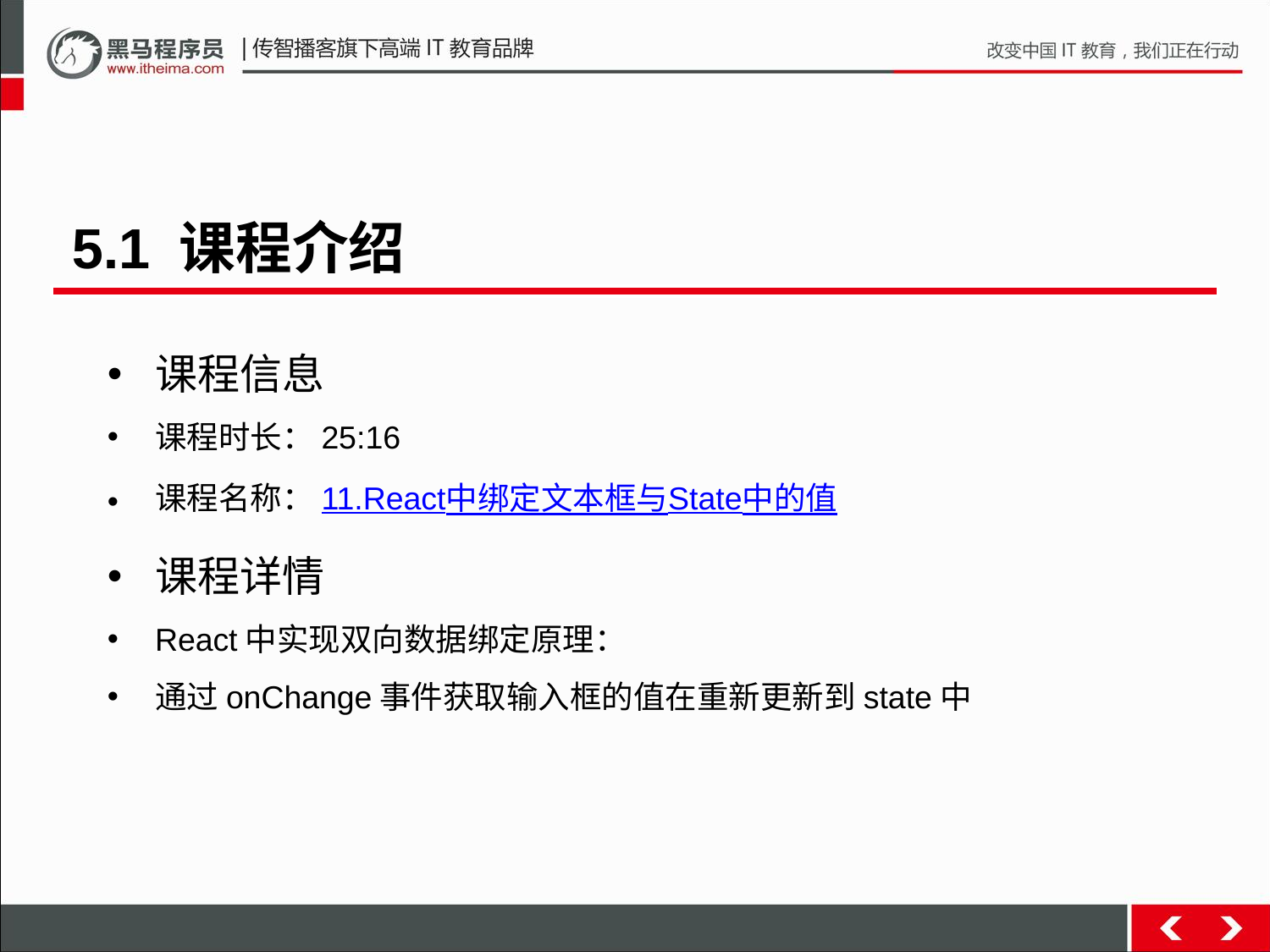

5.1 课程介绍
课程信息
课程时长：25:16
课程名称：11.React中绑定文本框与State中的值
课程详情
React中实现双向数据绑定原理：
通过onChange事件获取输入框的值在重新更新到state中